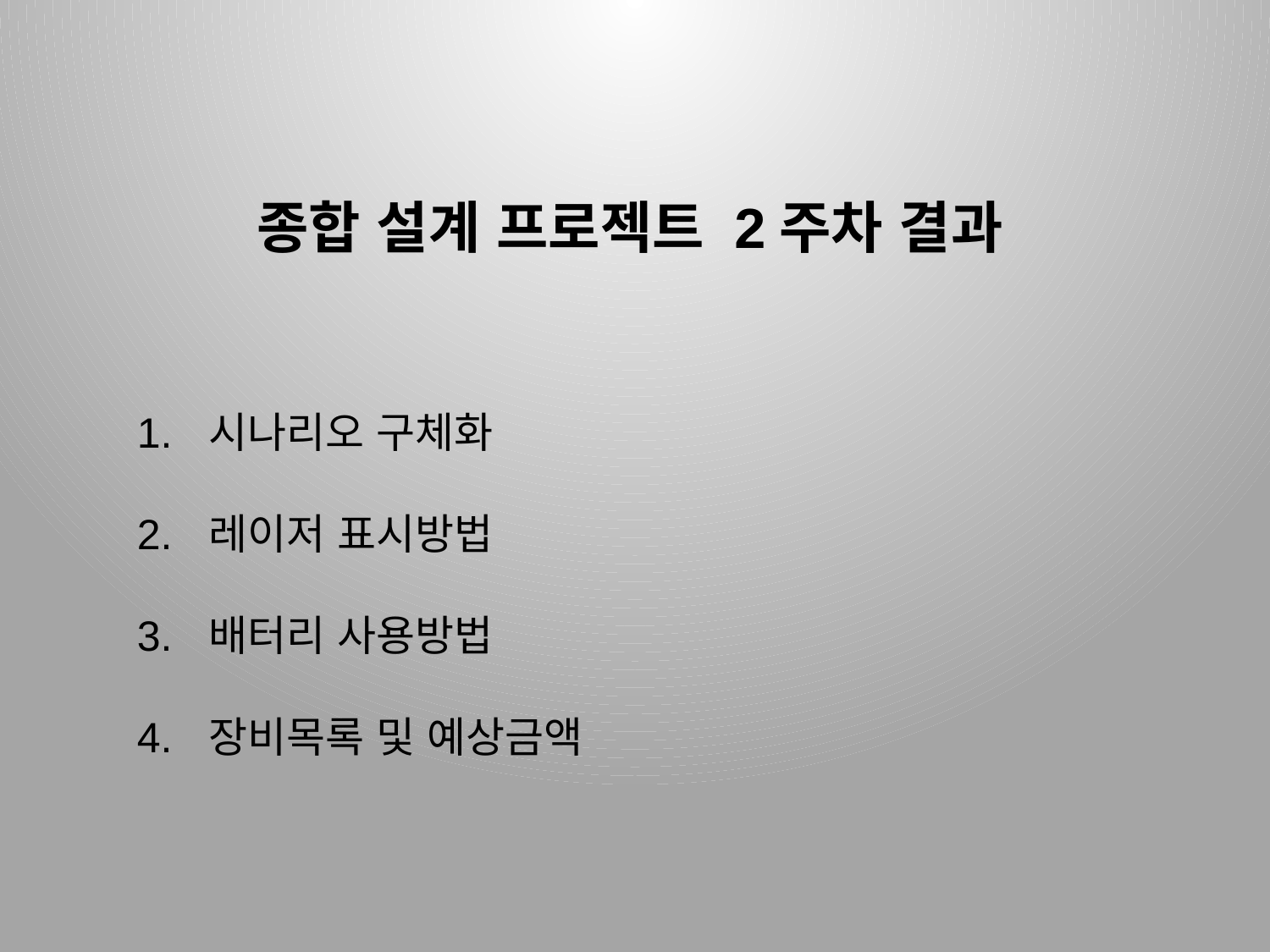

종합 설계 프로젝트 2주차 결과
시나리오 구체화

레이저 표시방법

배터리 사용방법

장비목록 및 예상금액